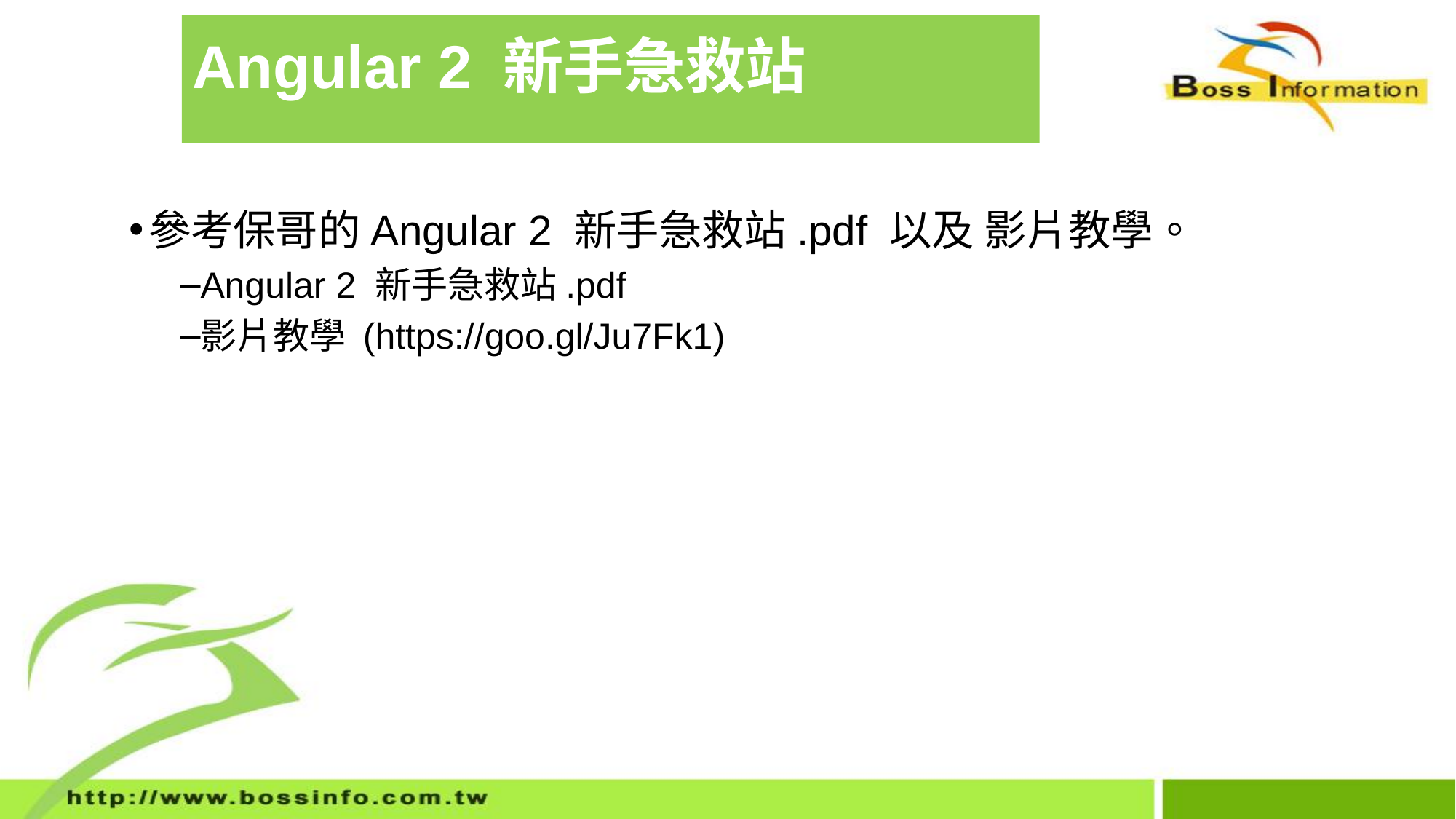

# Angular 2 新手急救站
參考保哥的Angular 2 新手急救站.pdf 以及 影片教學。
Angular 2 新手急救站.pdf
影片教學 (https://goo.gl/Ju7Fk1)